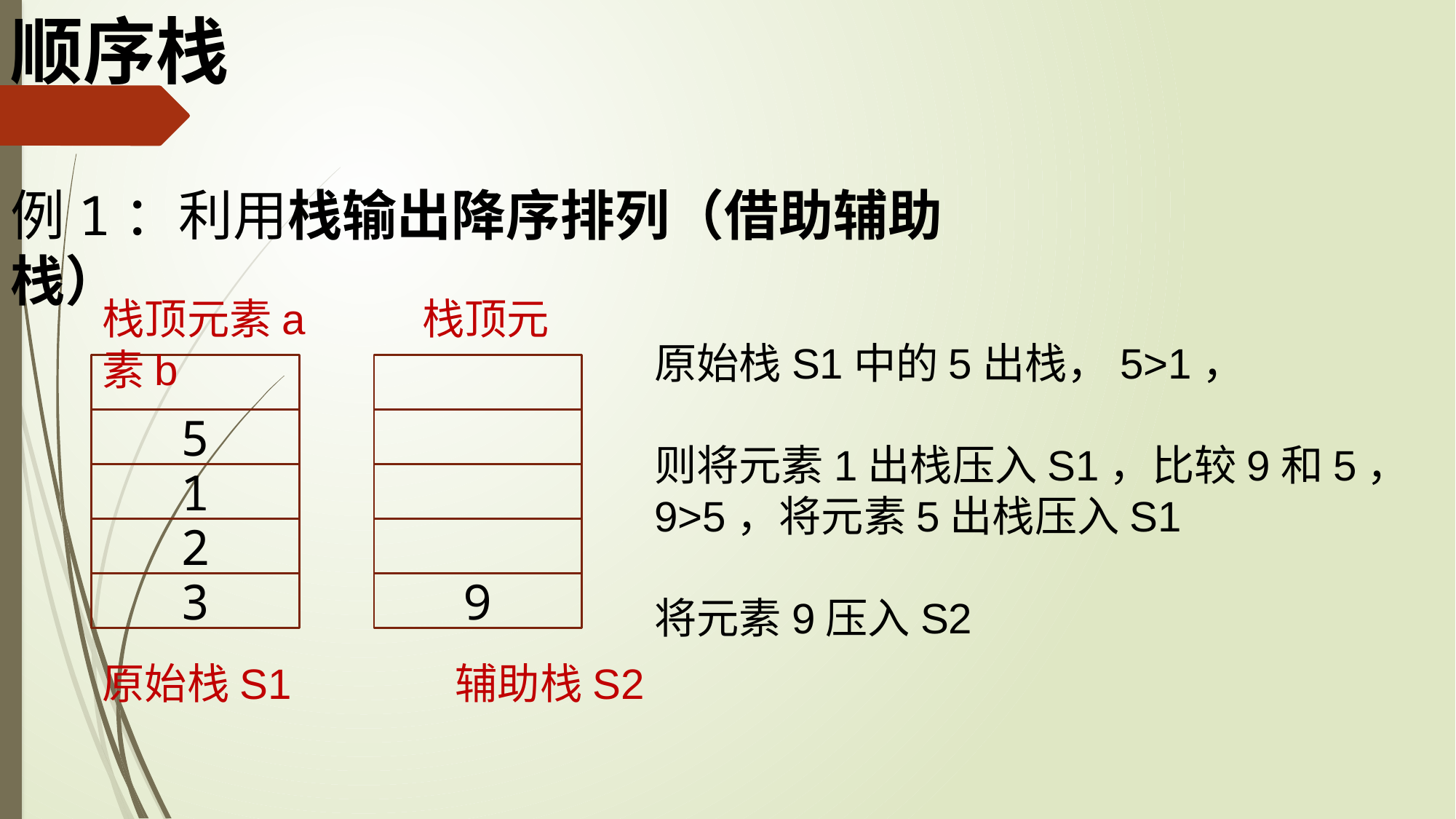

顺序栈
例1：利用栈输出降序排列（借助辅助栈）
栈顶元素a         栈顶元素b
原始栈S1中的5出栈，5>1，

则将元素1出栈压入S1，比较9和5，9>5，将元素5出栈压入S1

将元素9压入S2

5

1

2

3
9
原始栈S1             辅助栈S2